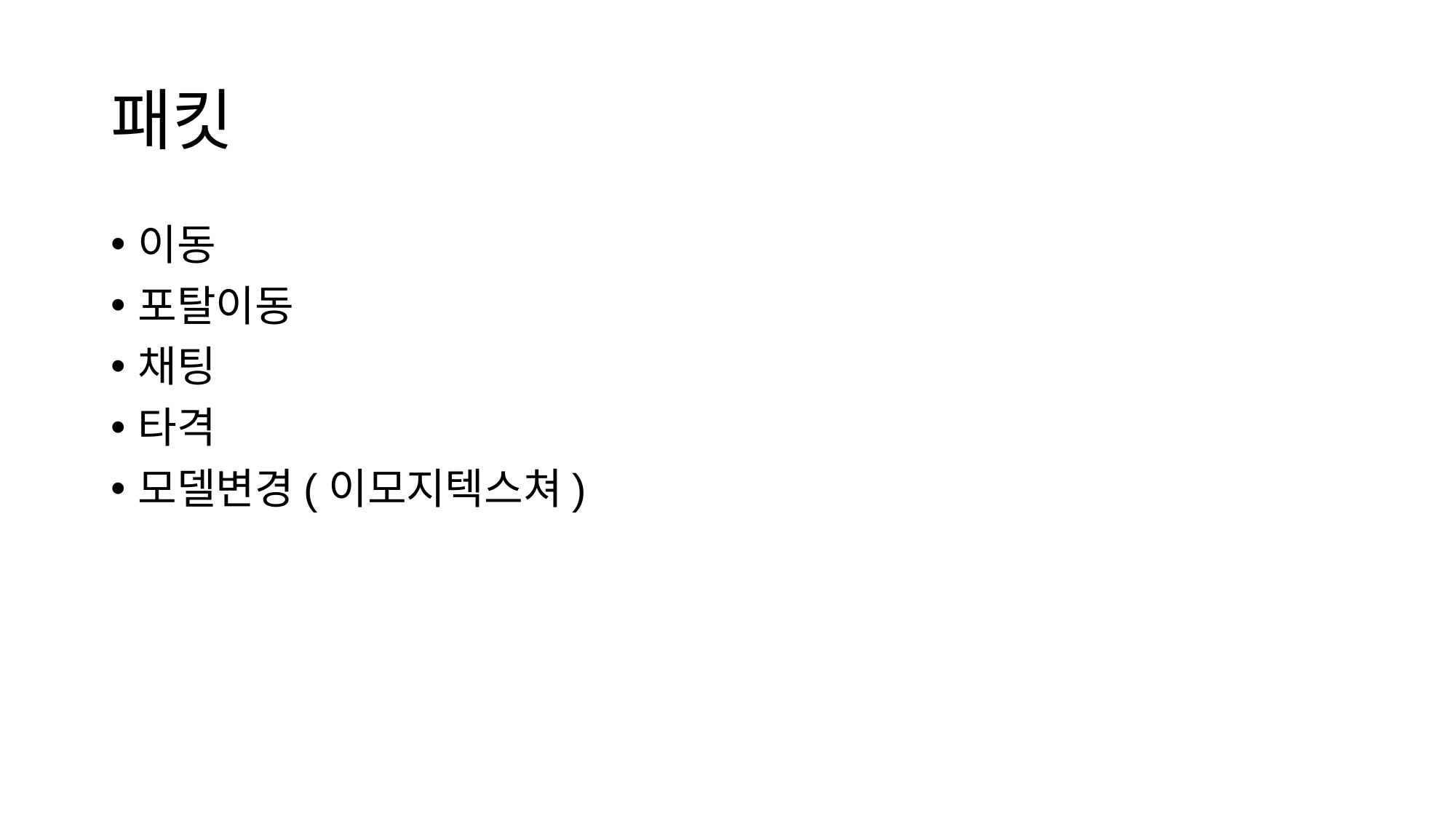

# 패킷
이동
포탈이동
채팅
타격
모델변경(이모지텍스쳐)